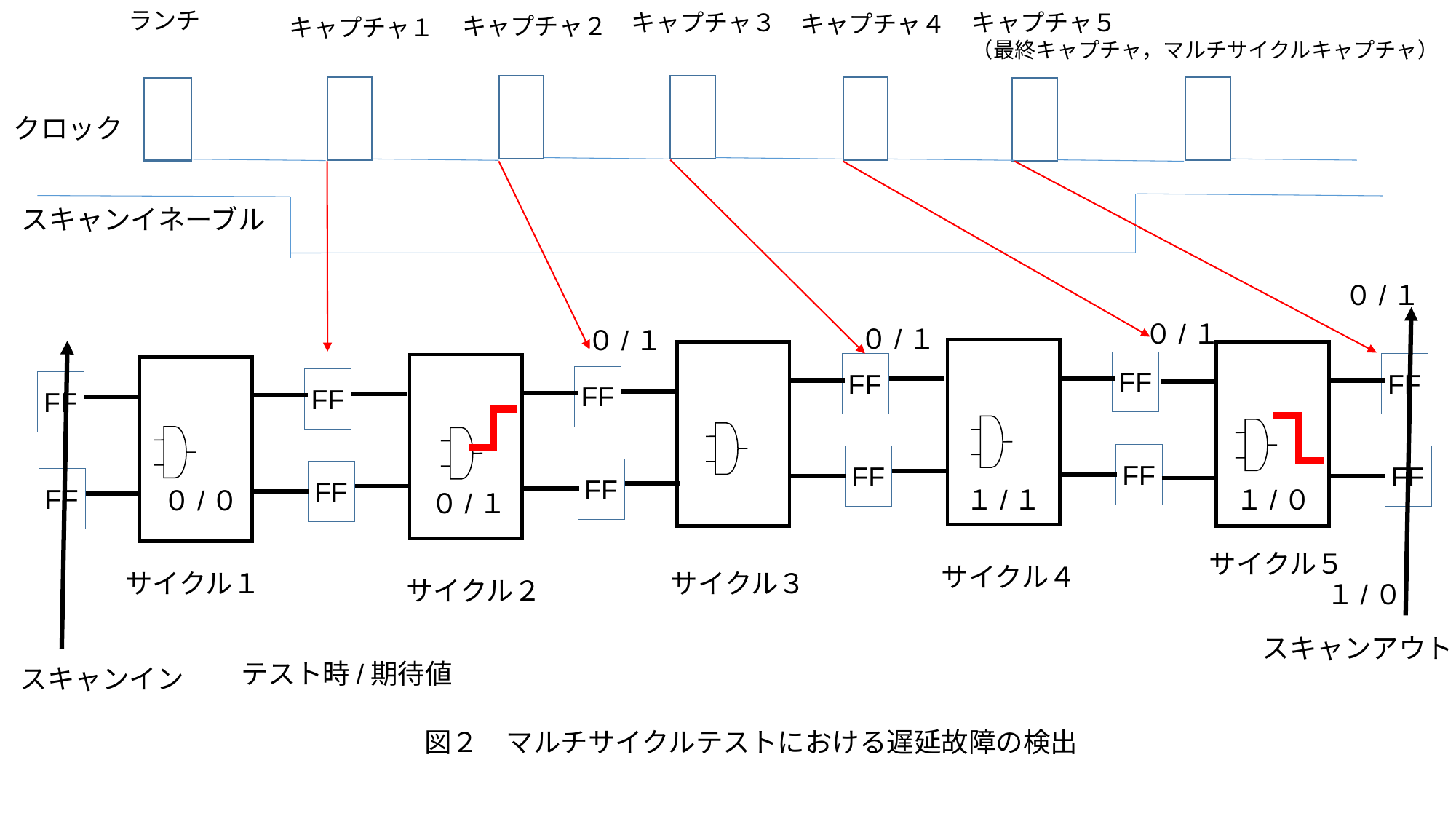

ランチ
キャプチャ５
（最終キャプチャ，マルチサイクルキャプチャ）
キャプチャ３
キャプチャ４
キャプチャ２
キャプチャ１

クロック
スキャンイネーブル
０/１
０/１
０/１
０/１

FF

FF

FF

FF

FF

FF

FF

FF
FF

FF

FF

FF
１/１
１/０
０/０
０/１
サイクル５
サイクル４
サイクル１
サイクル３
サイクル２
１/０
スキャンアウト
テスト時/期待値
スキャンイン
図２　マルチサイクルテストにおける遅延故障の検出